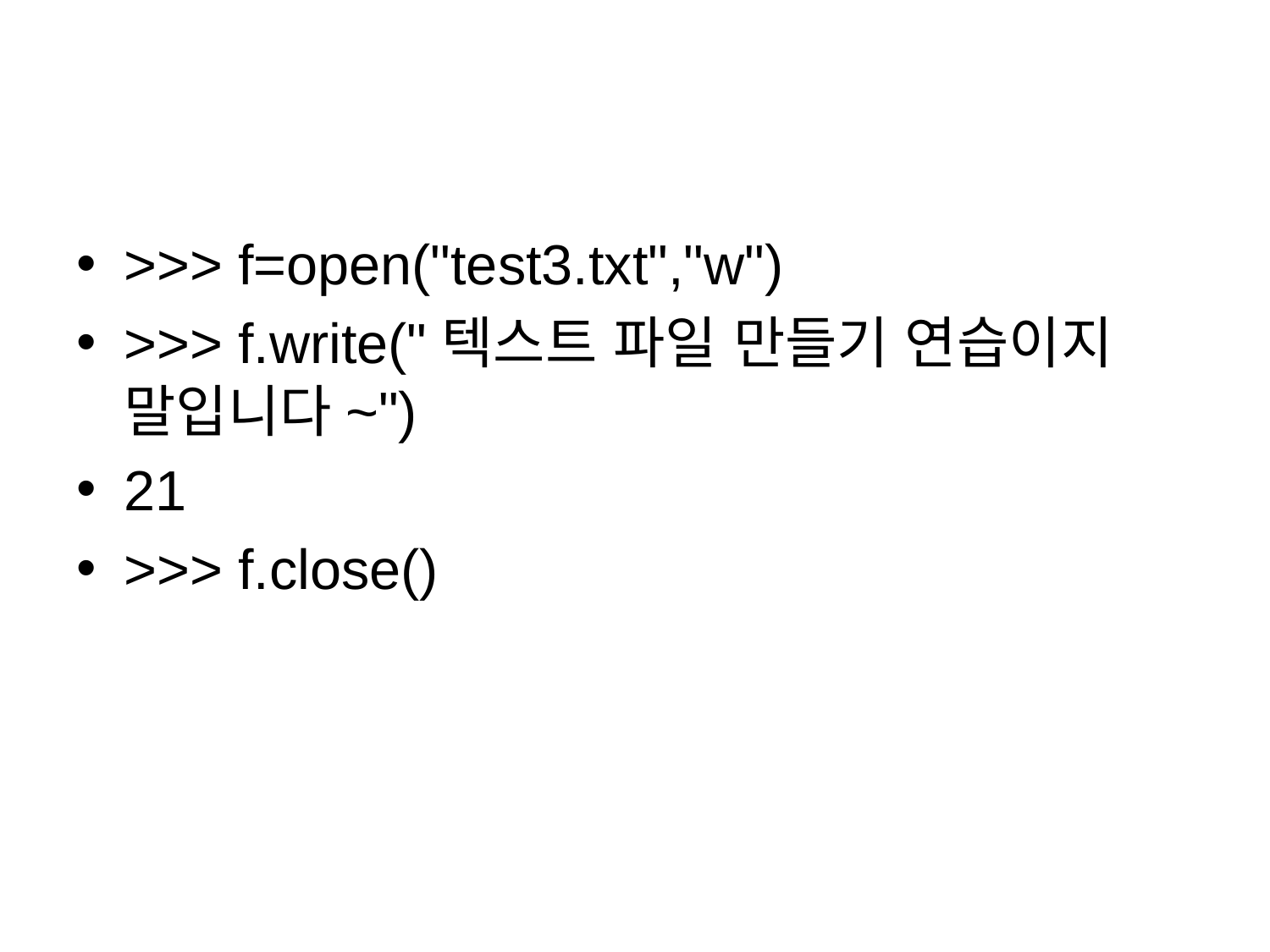

#
>>> f=open("test3.txt","w")
>>> f.write("텍스트 파일 만들기 연습이지 말입니다~")
21
>>> f.close()